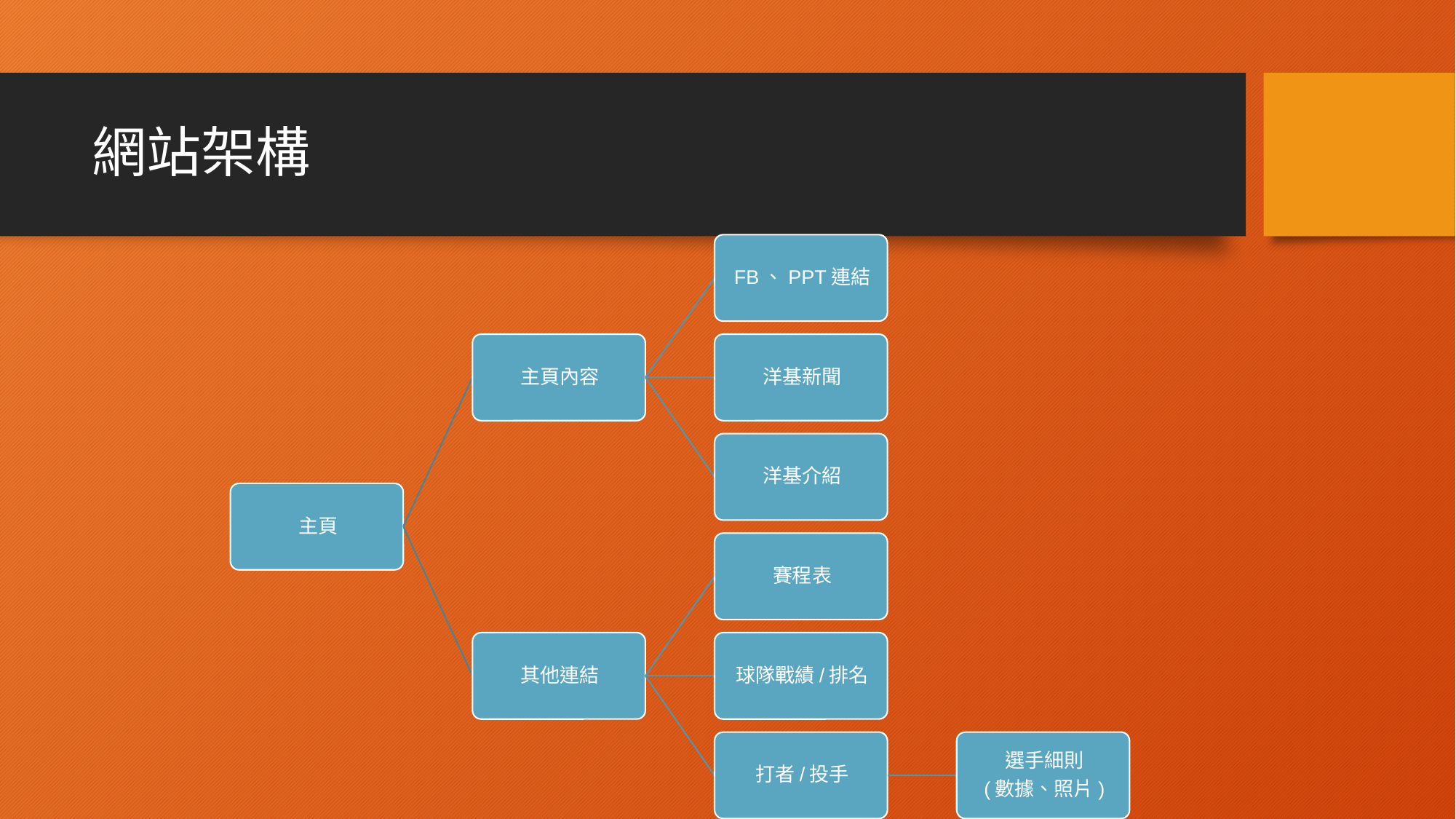

# 網站架構
主頁

主頁內容

FB、PPT連結

洋基新聞

洋基介紹

其他連結

賽程表

球隊戰績/排名

打者/投手

選手細則
(數據、照片)